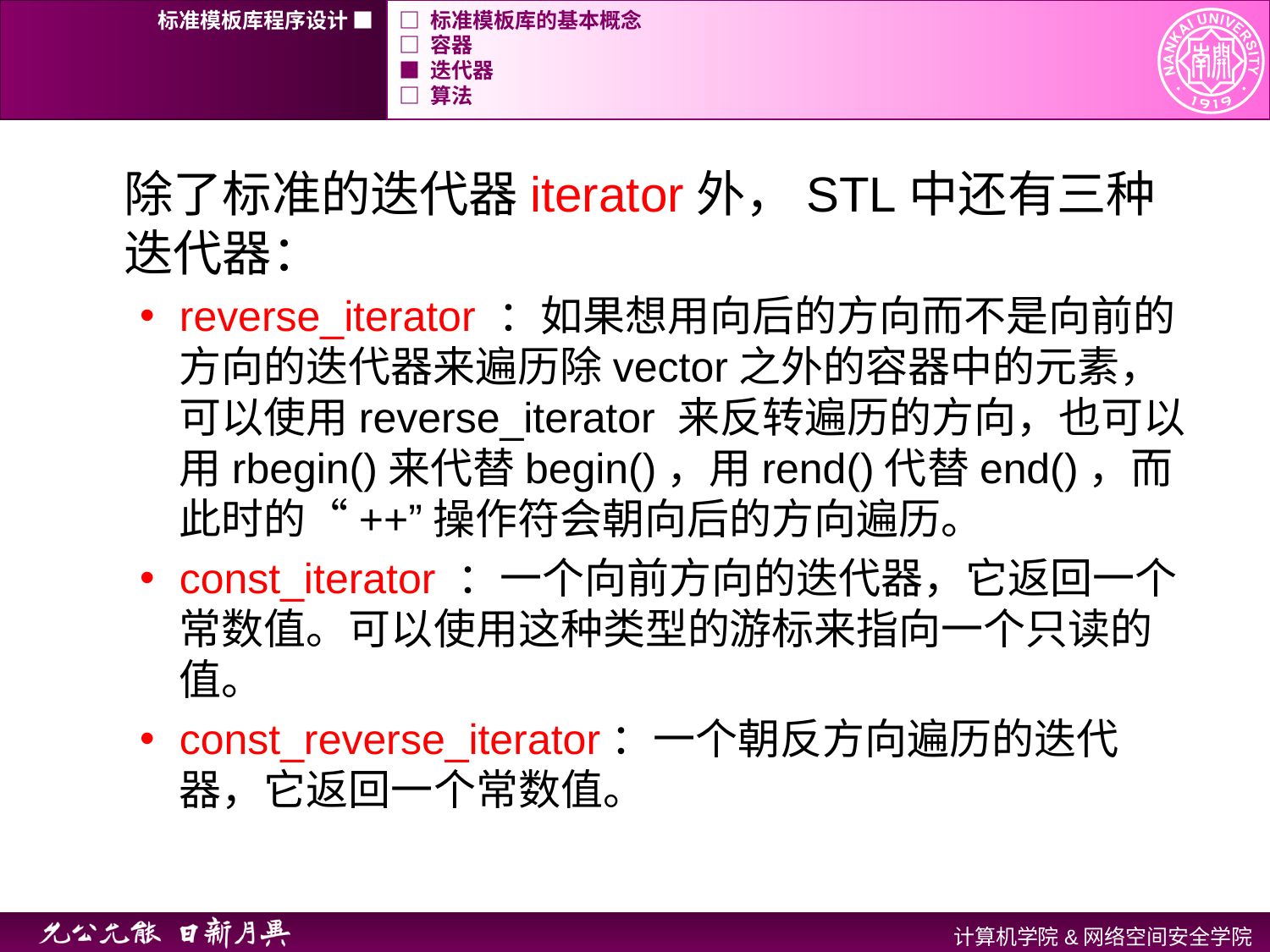

标准模板库程序设计 ■
□ 标准模板库的基本概念

□ 容器

■ 迭代器

□ 算法
除了标准的迭代器iterator外，STL中还有三种迭代器：
reverse_iterator ：如果想用向后的方向而不是向前的方向的迭代器来遍历除vector之外的容器中的元素，可以使用reverse_iterator 来反转遍历的方向，也可以用rbegin()来代替begin()，用rend()代替end()，而此时的“++”操作符会朝向后的方向遍历。
const_iterator ：一个向前方向的迭代器，它返回一个常数值。可以使用这种类型的游标来指向一个只读的值。
const_reverse_iterator：一个朝反方向遍历的迭代器，它返回一个常数值。